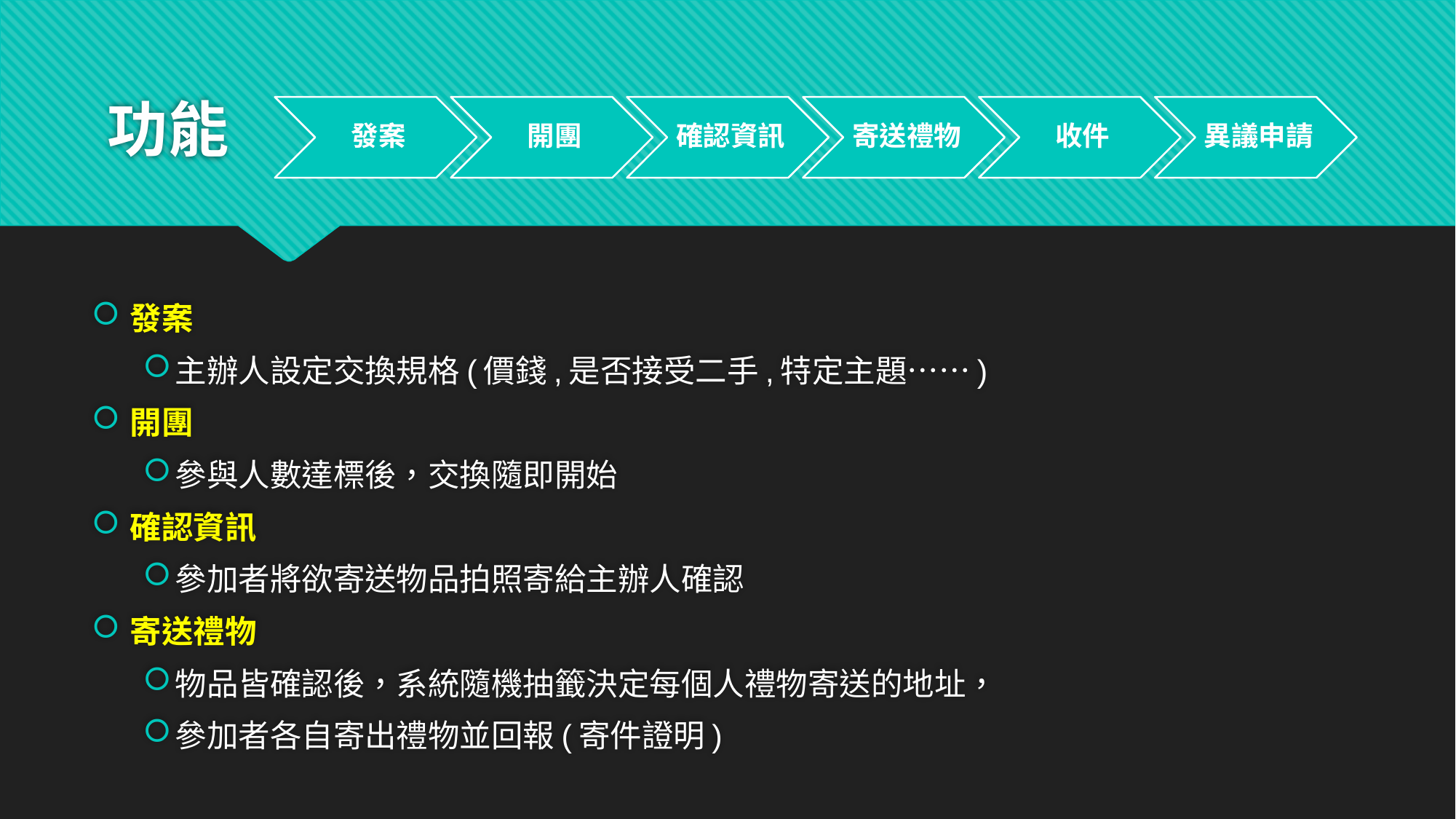

# 功能
發案

開團
確認資訊
寄送禮物
收件
異議申請

發案
主辦人設定交換規格(價錢,是否接受二手,特定主題……)
開團
參與人數達標後，交換隨即開始
確認資訊
參加者將欲寄送物品拍照寄給主辦人確認
寄送禮物
物品皆確認後，系統隨機抽籤決定每個人禮物寄送的地址，
參加者各自寄出禮物並回報(寄件證明)